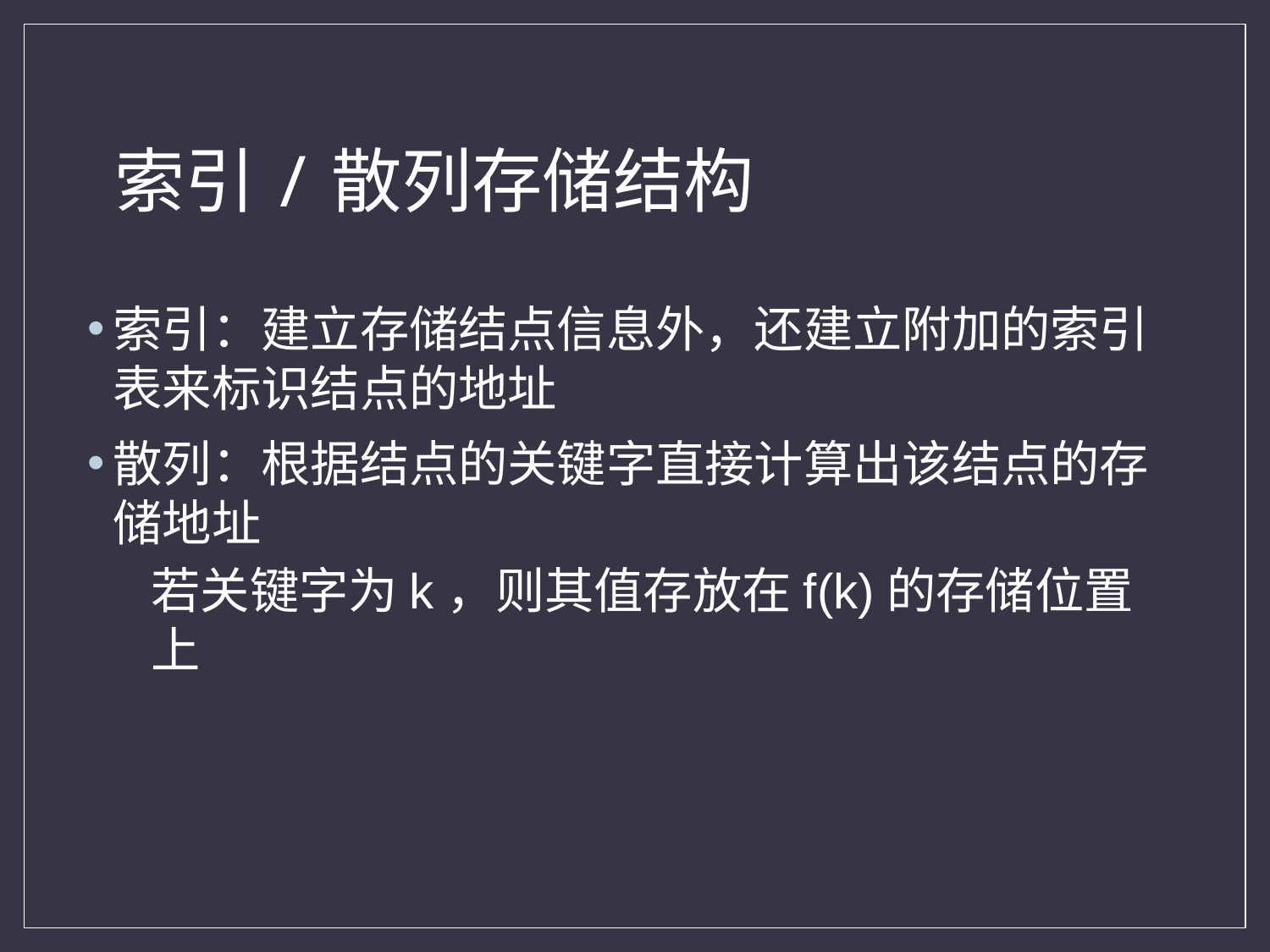

# 索引/散列存储结构
索引：建立存储结点信息外，还建立附加的索引表来标识结点的地址
散列：根据结点的关键字直接计算出该结点的存储地址
若关键字为k，则其值存放在f(k)的存储位置上